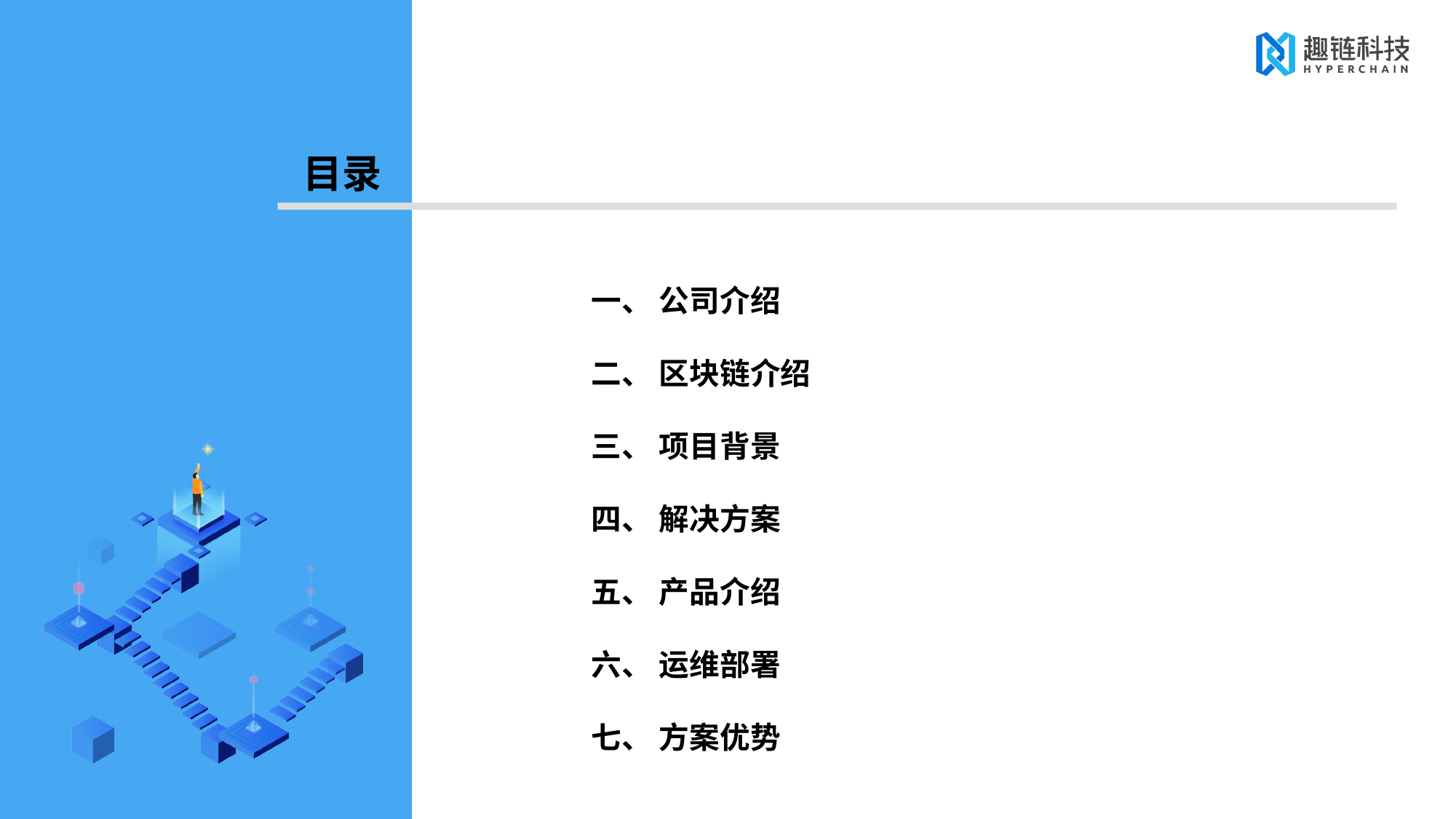

目录
一、 公司介绍
二、 区块链介绍
三、 项目背景
四、 解决方案
五、 产品介绍
六、 运维部署
七、 方案优势